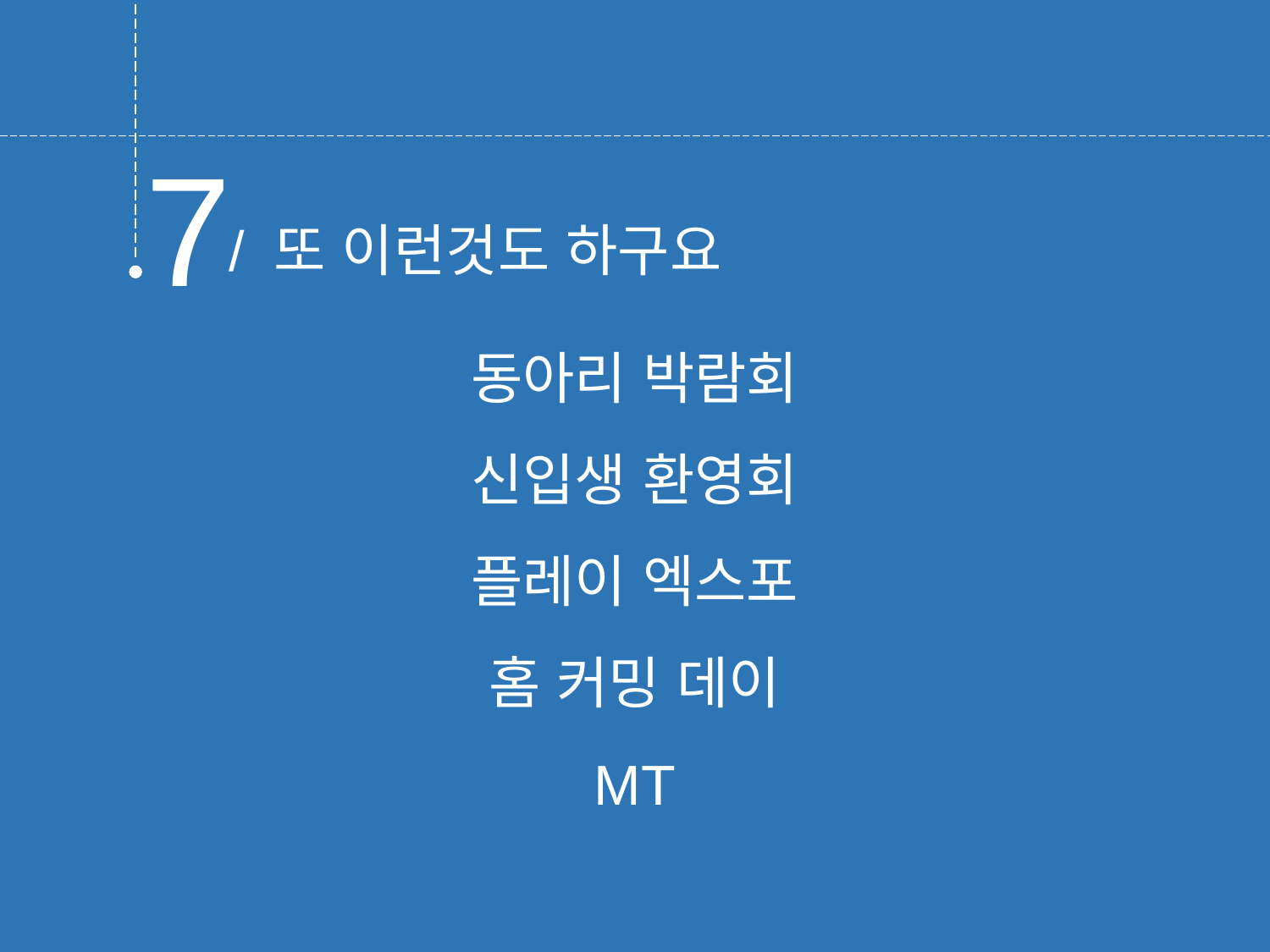

7
 / 또 이런것도 하구요

동아리 박람회
신입생 환영회
플레이 엑스포
홈 커밍 데이
MT